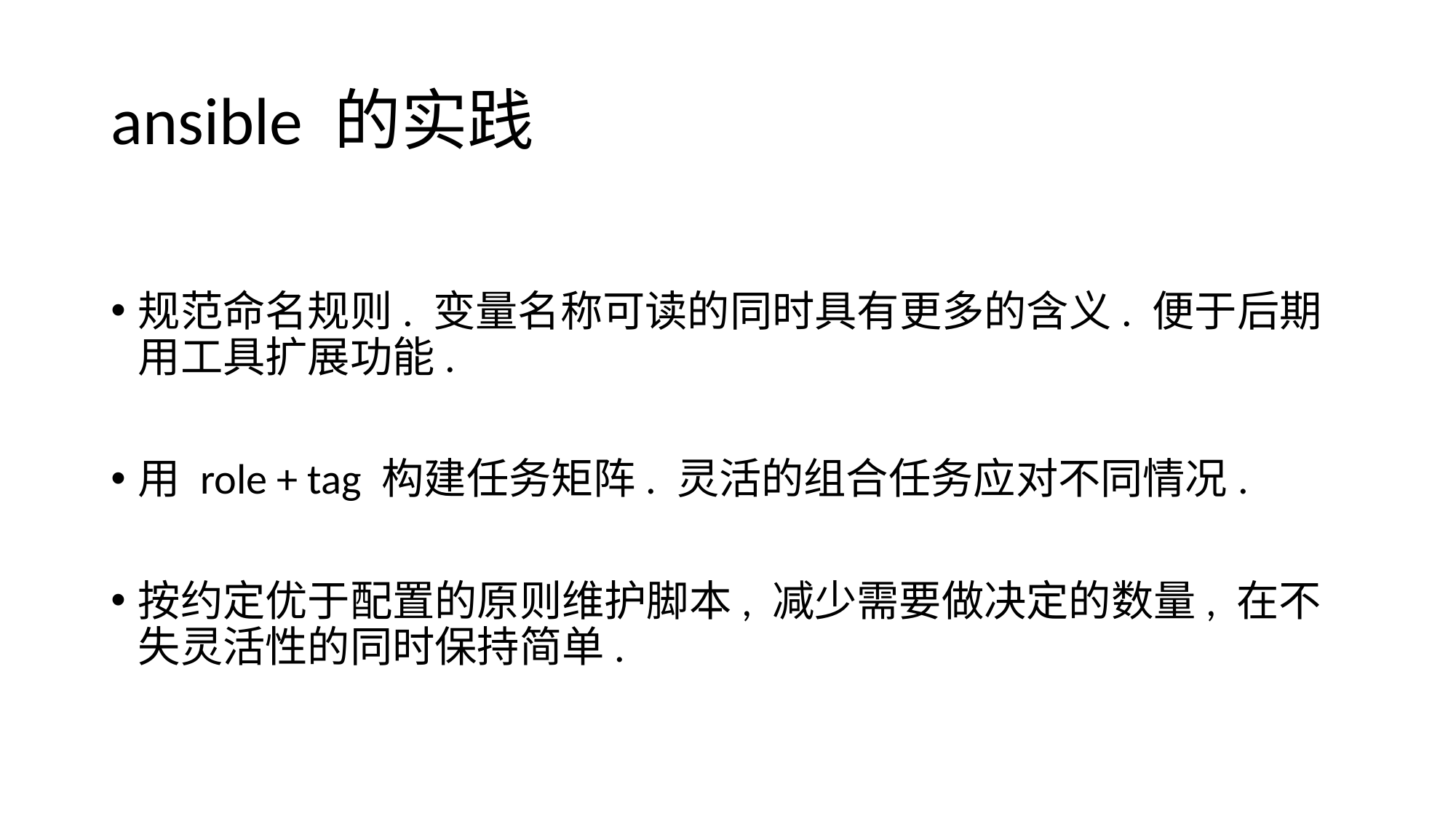

# ansible 的实践

规范命名规则. 变量名称可读的同时具有更多的含义. 便于后期用工具扩展功能.

用 role + tag 构建任务矩阵. 灵活的组合任务应对不同情况.

按约定优于配置的原则维护脚本, 减少需要做决定的数量, 在不失灵活性的同时保持简单.